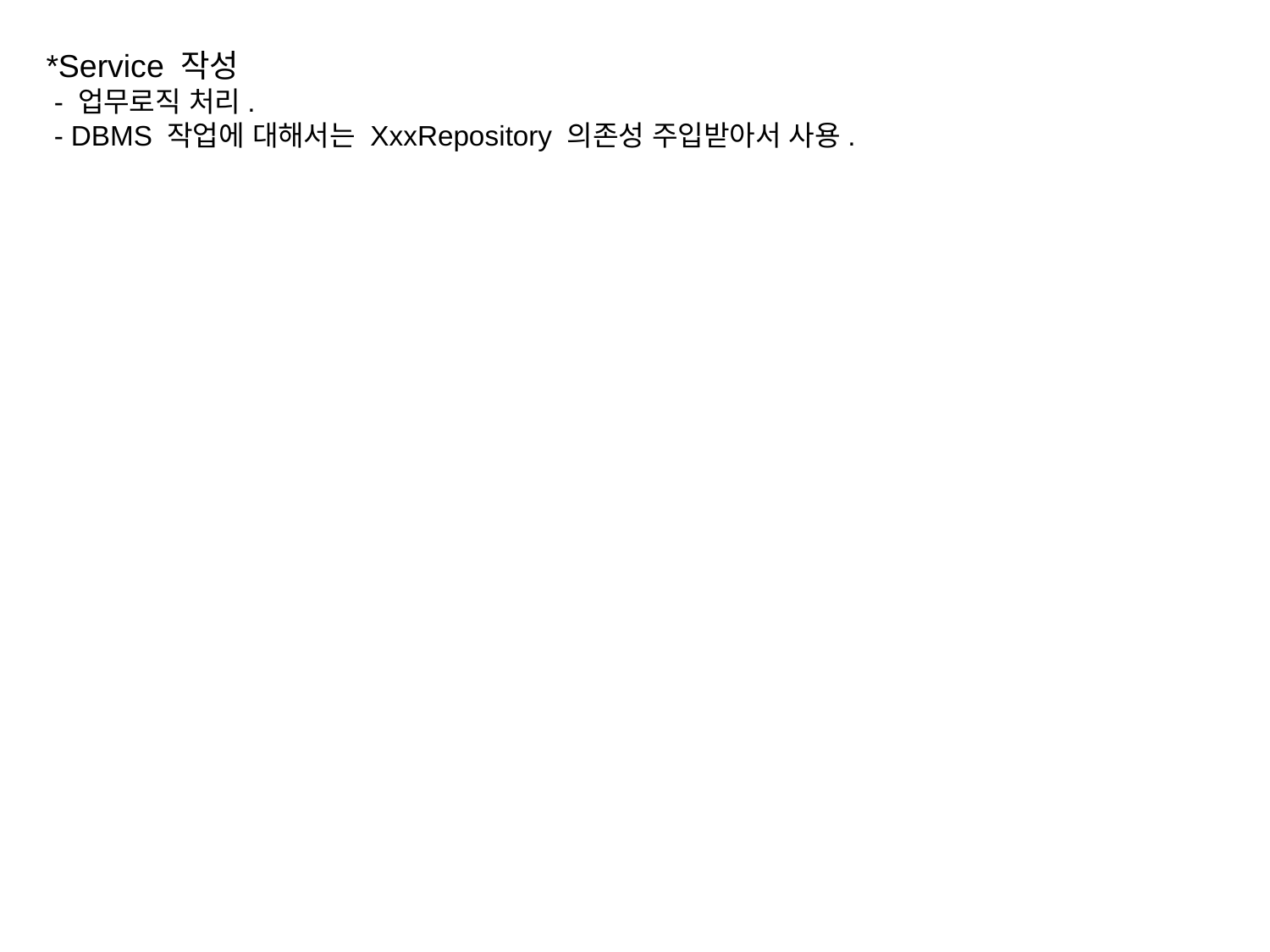

*Service 작성
 - 업무로직 처리.
 - DBMS 작업에 대해서는 XxxRepository 의존성 주입받아서 사용.